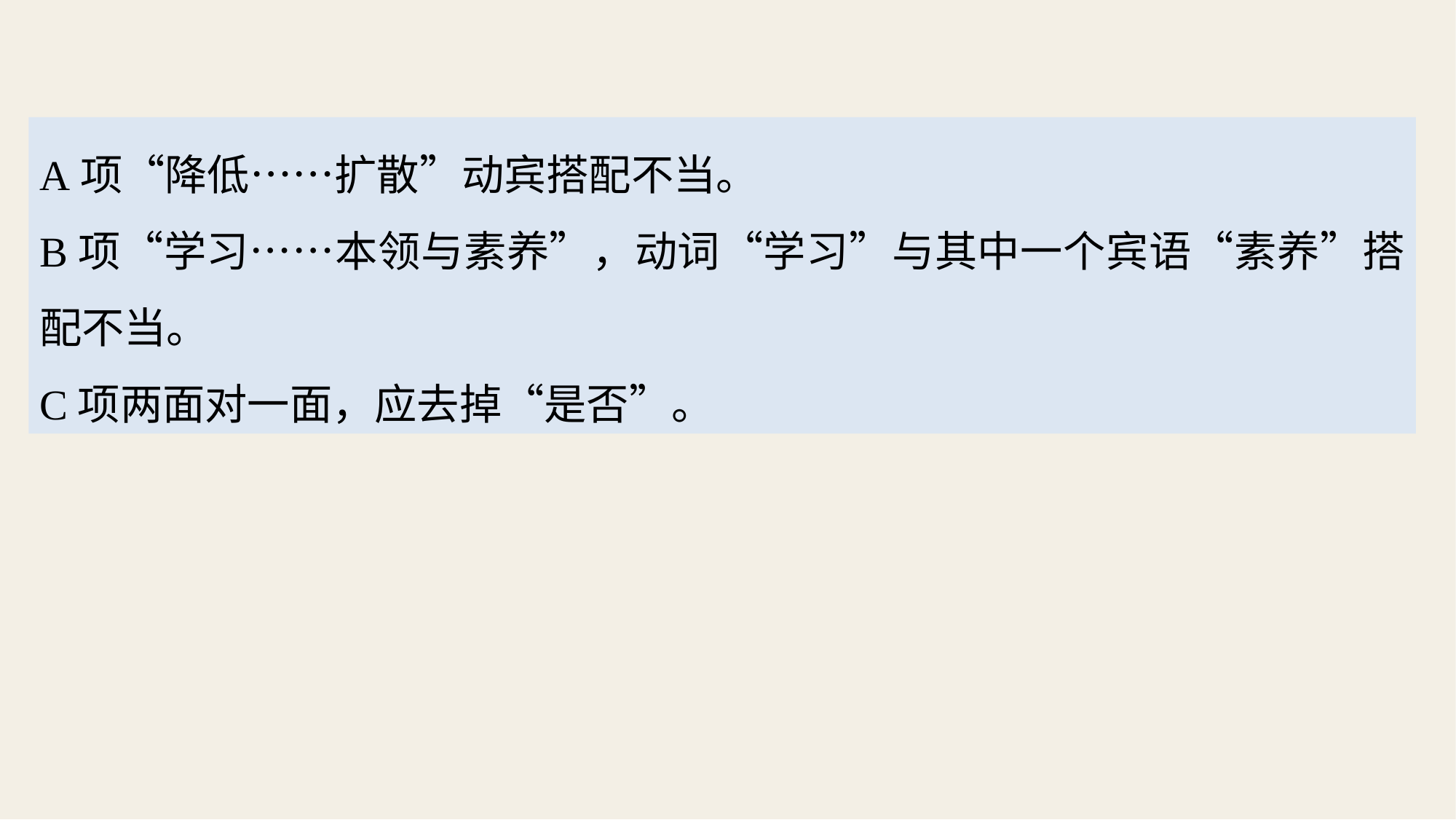

A项“降低……扩散”动宾搭配不当。
B项“学习……本领与素养”，动词“学习”与其中一个宾语“素养”搭配不当。
C项两面对一面，应去掉“是否”。